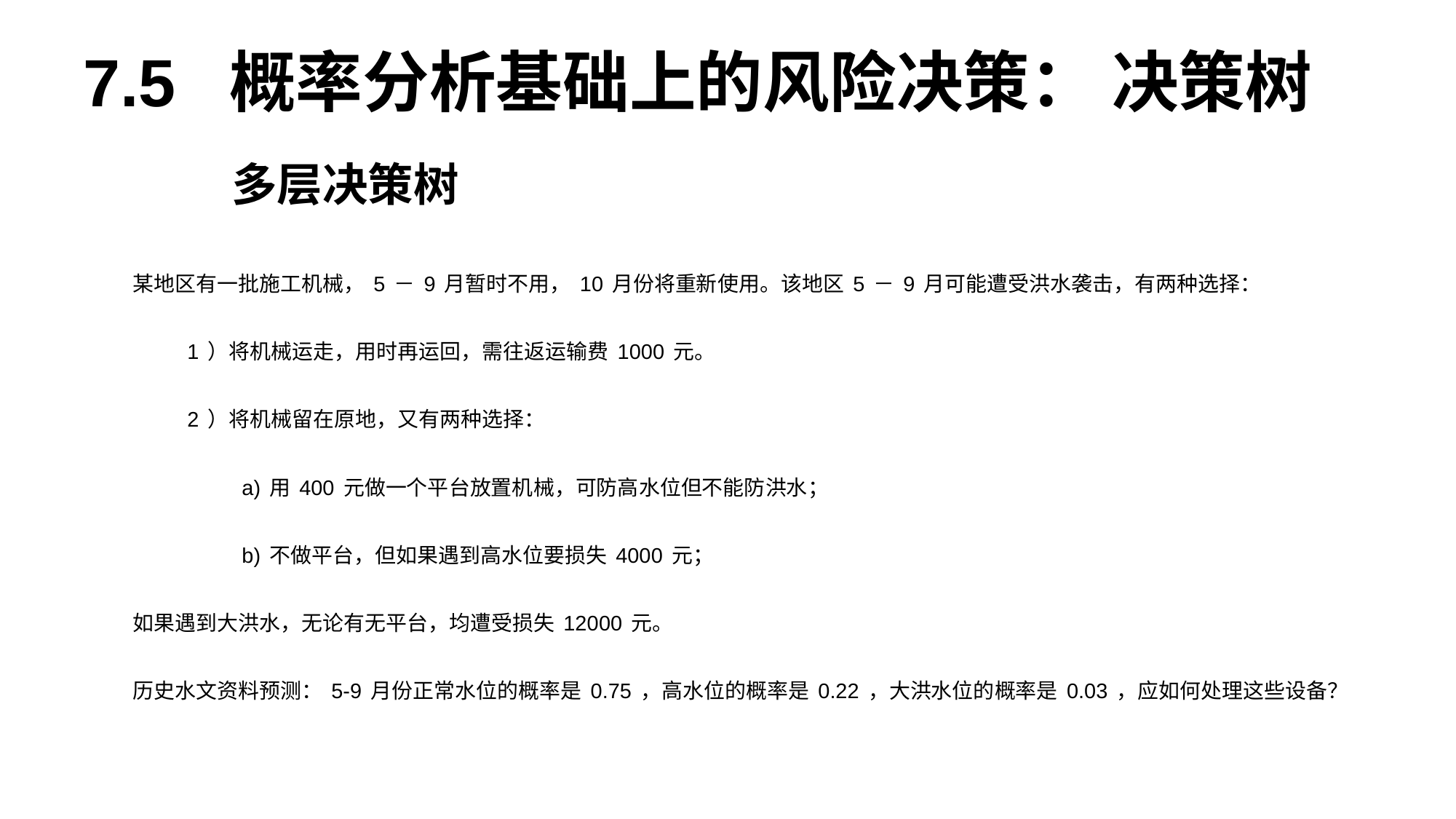

7.5  概率分析基础上的风险决策： 决策树
# 多层决策树
某地区有一批施工机械，5－9月暂时不用，10月份将重新使用。该地区5－9月可能遭受洪水袭击，有两种选择：
1）将机械运走，用时再运回，需往返运输费1000元。
2）将机械留在原地，又有两种选择：
a)用400元做一个平台放置机械，可防高水位但不能防洪水；
b)不做平台，但如果遇到高水位要损失4000元；
如果遇到大洪水，无论有无平台，均遭受损失12000元。
历史水文资料预测：5-9月份正常水位的概率是0.75，高水位的概率是0.22，大洪水位的概率是0.03，应如何处理这些设备？
26